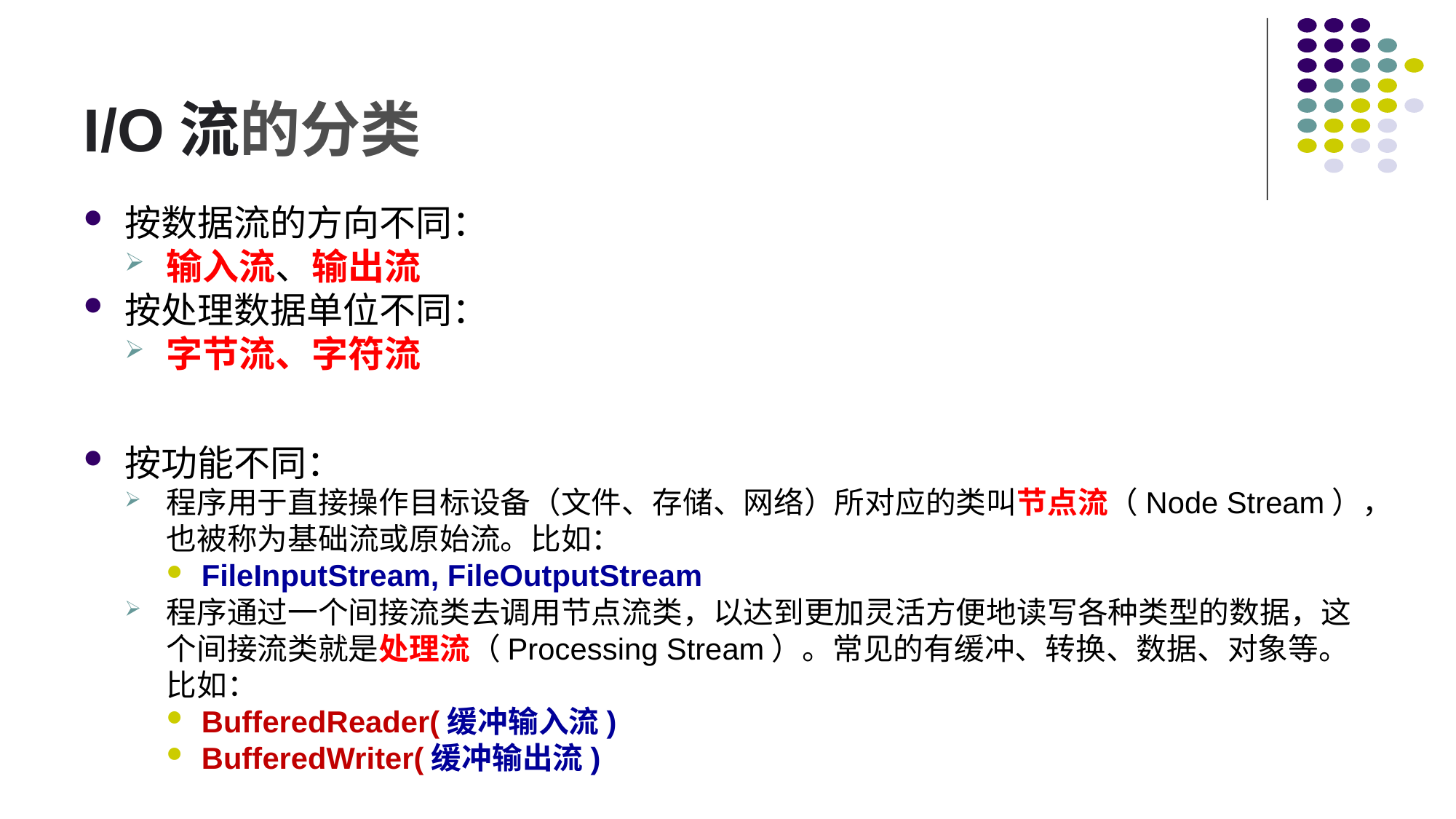

# I/O流的分类
按数据流的方向不同：
输入流、输出流
按处理数据单位不同：
字节流、字符流

按功能不同：
程序用于直接操作目标设备（文件、存储、网络）所对应的类叫节点流（Node Stream），也被称为基础流或原始流。比如：
FileInputStream, FileOutputStream
程序通过一个间接流类去调用节点流类，以达到更加灵活方便地读写各种类型的数据，这个间接流类就是处理流（Processing Stream）。常见的有缓冲、转换、数据、对象等。比如：
BufferedReader(缓冲输入流)
BufferedWriter(缓冲输出流)

69